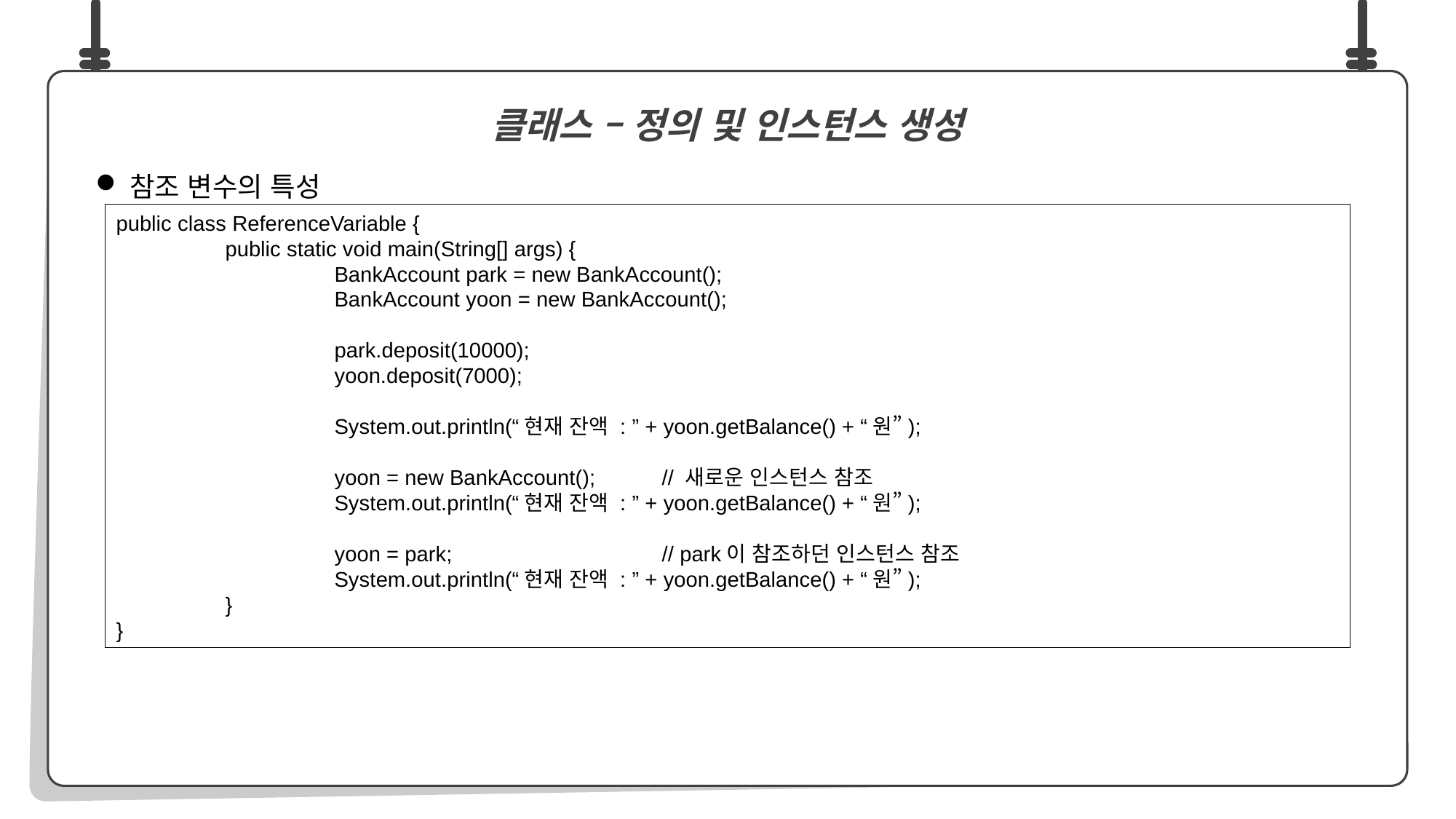

참조 변수의 특성

클래스 – 정의 및 인스턴스 생성

public class ReferenceVariable {
	public static void main(String[] args) {
		BankAccount park = new BankAccount();
		BankAccount yoon = new BankAccount();

		park.deposit(10000);
		yoon.deposit(7000);

		System.out.println(“현재 잔액 : ” + yoon.getBalance() + “원”);

		yoon = new BankAccount();	// 새로운 인스턴스 참조
		System.out.println(“현재 잔액 : ” + yoon.getBalance() + “원”);

		yoon = park;		// park이 참조하던 인스턴스 참조
		System.out.println(“현재 잔액 : ” + yoon.getBalance() + “원”);
	}
}